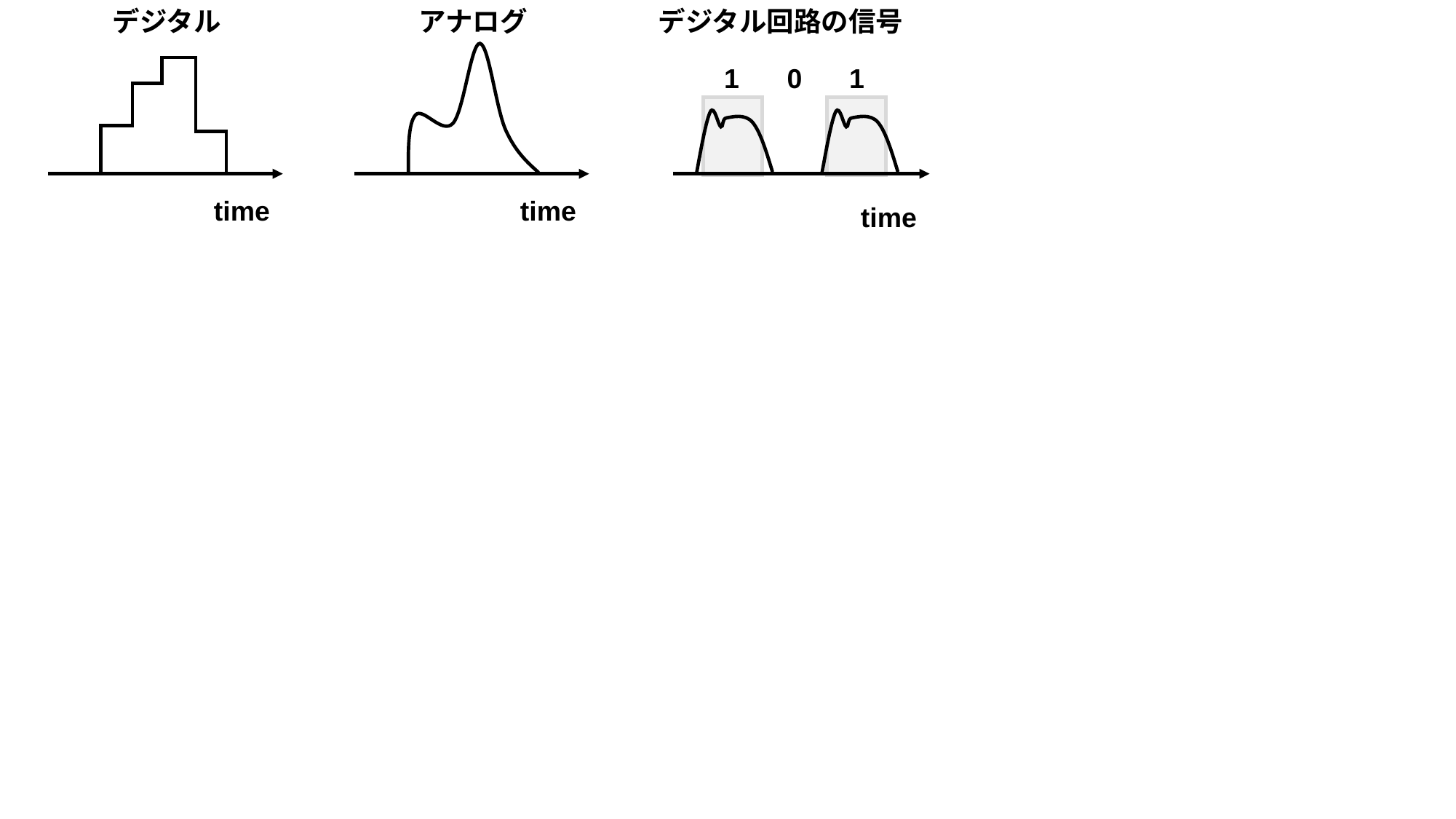

デジタル
アナログ
デジタル回路の信号

1
0
1

time
time
time